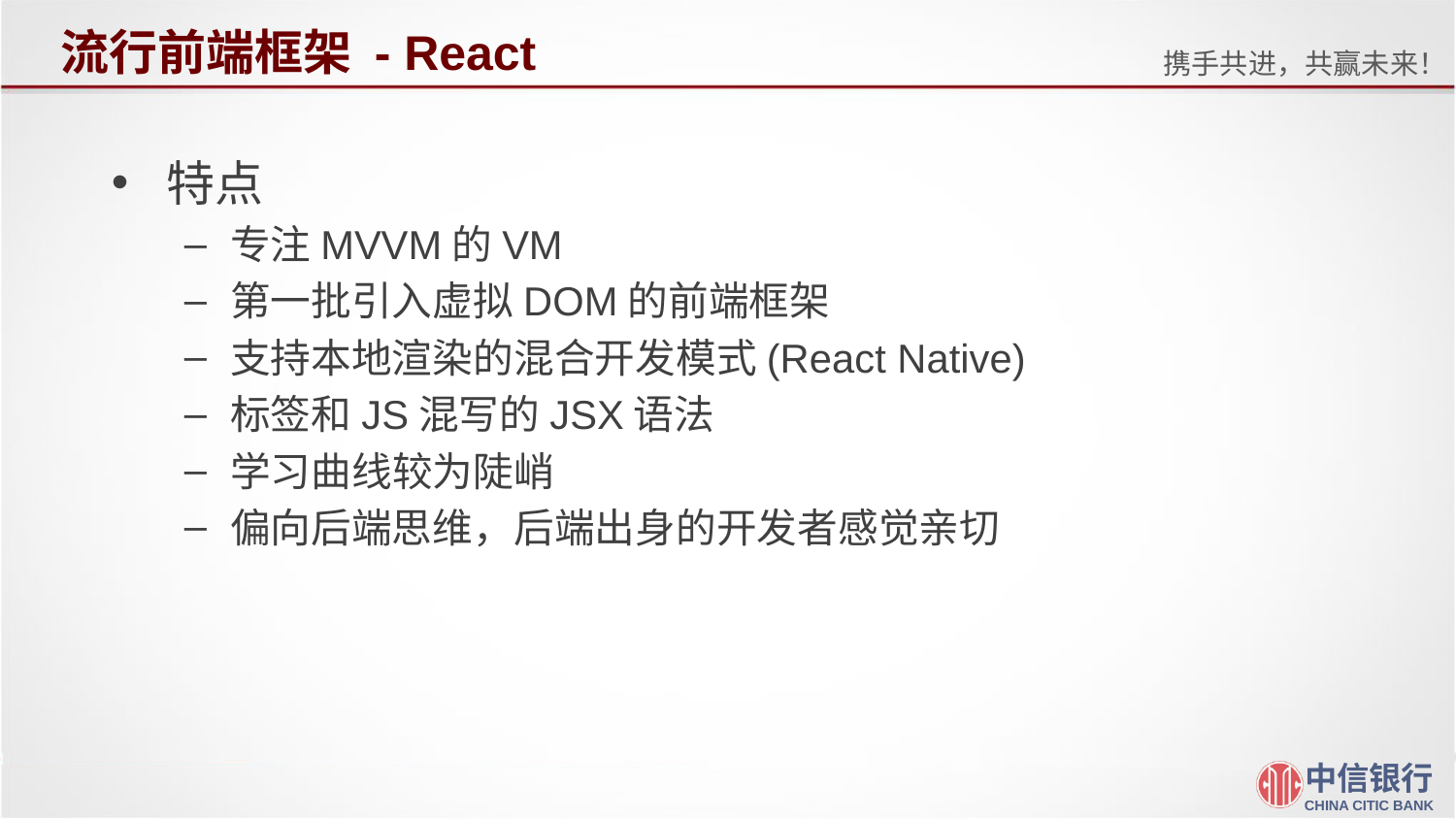

# 流行前端框架 - React
特点
专注MVVM的VM
第一批引入虚拟DOM的前端框架
支持本地渲染的混合开发模式(React Native)
标签和JS混写的JSX语法
学习曲线较为陡峭
偏向后端思维，后端出身的开发者感觉亲切